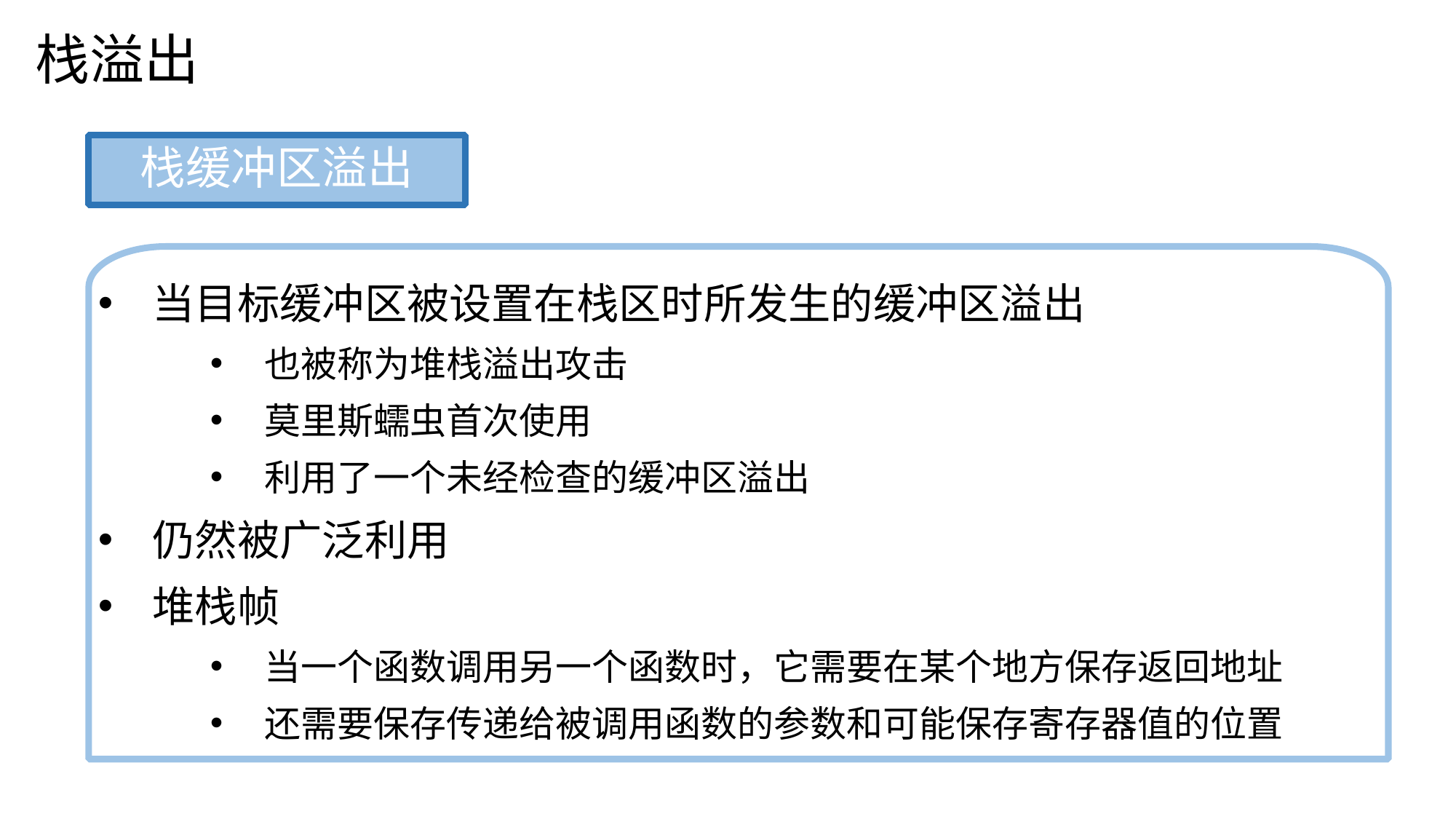

栈溢出

栈缓冲区溢出
当目标缓冲区被设置在栈区时所发生的缓冲区溢出
也被称为堆栈溢出攻击
莫里斯蠕虫首次使用
利用了一个未经检查的缓冲区溢出
仍然被广泛利用
堆栈帧
当一个函数调用另一个函数时，它需要在某个地方保存返回地址
还需要保存传递给被调用函数的参数和可能保存寄存器值的位置